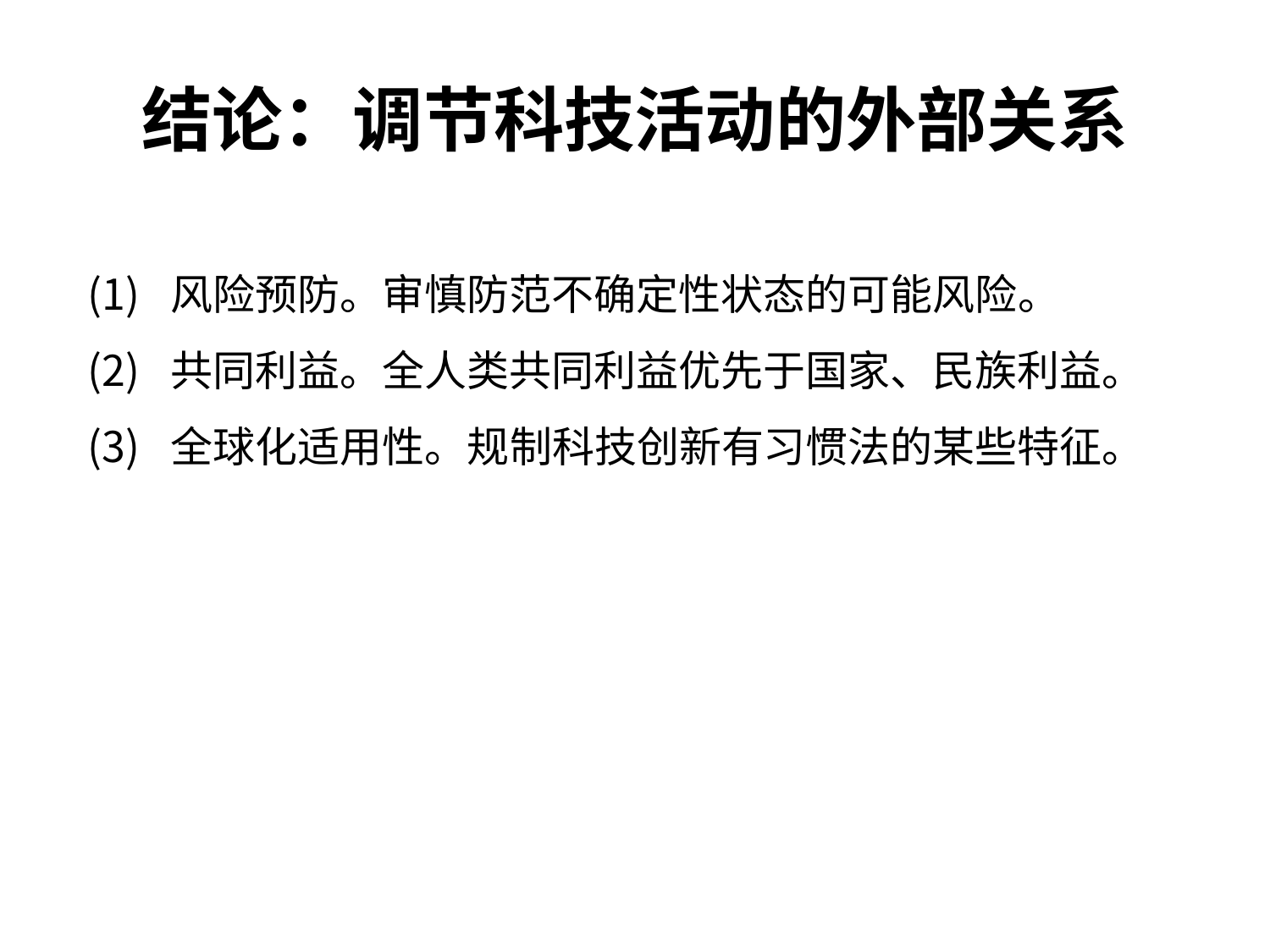

# 结论：调节科技活动的外部关系
 风险预防。审慎防范不确定性状态的可能风险。
 共同利益。全人类共同利益优先于国家、民族利益。
 全球化适用性。规制科技创新有习惯法的某些特征。